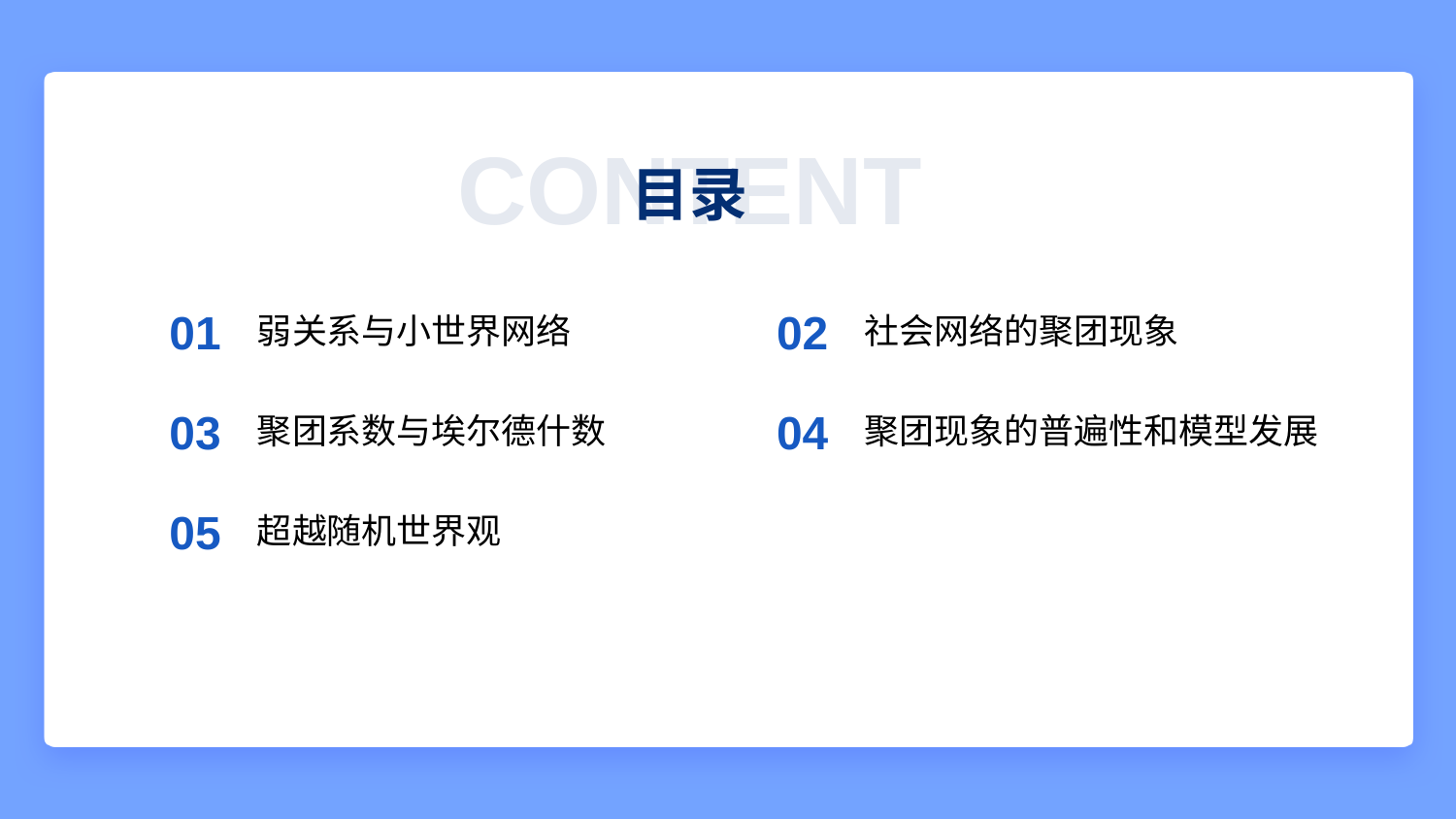

CONTENT
目录
01
02
弱关系与小世界网络
社会网络的聚团现象
03
04
聚团系数与埃尔德什数
聚团现象的普遍性和模型发展
05
超越随机世界观